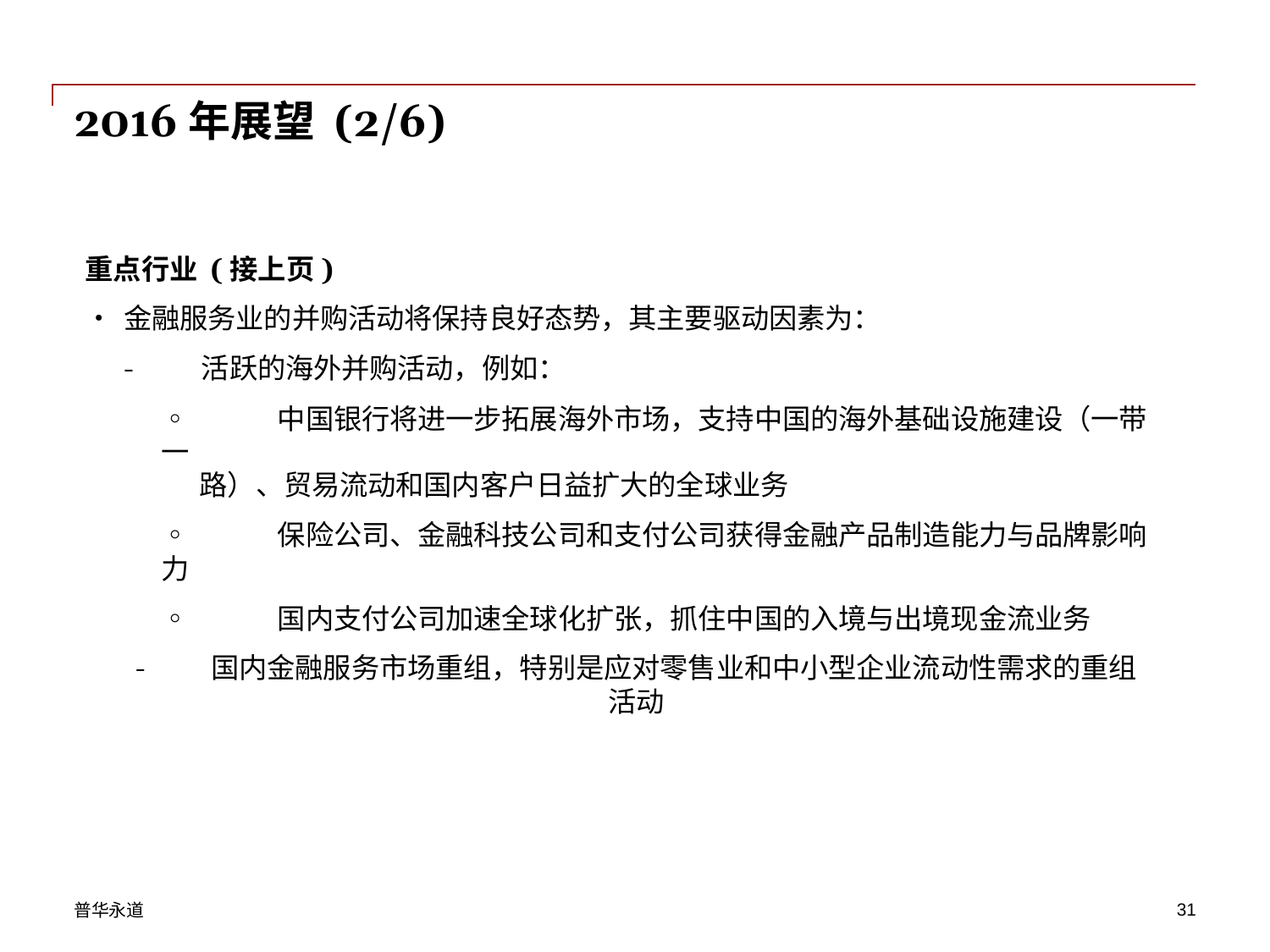

# 2016年展望 (2/6)
重点行业 (接上页)
•	金融服务业的并购活动将保持良好态势，其主要驱动因素为：
-	活跃的海外并购活动，例如：
◦	中国银行将进一步拓展海外市场，支持中国的海外基础设施建设（一带一
路）、贸易流动和国内客户日益扩大的全球业务
◦	保险公司、金融科技公司和支付公司获得金融产品制造能力与品牌影响力
◦	国内支付公司加速全球化扩张，抓住中国的入境与出境现金流业务
-	国内金融服务市场重组，特别是应对零售业和中小型企业流动性需求的重组活动
普华永道
31